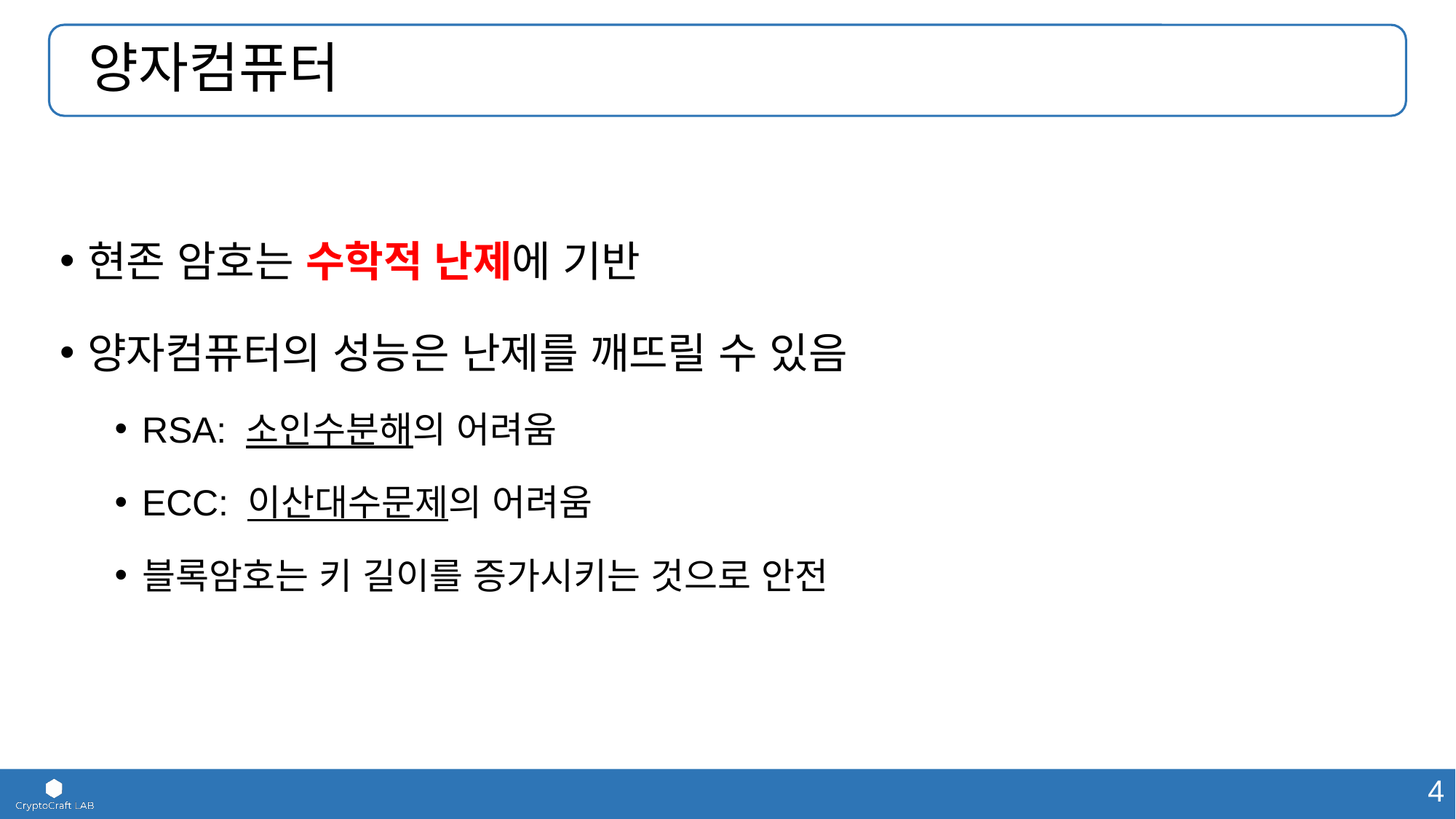

# 양자컴퓨터

현존 암호는 수학적 난제에 기반
양자컴퓨터의 성능은 난제를 깨뜨릴 수 있음
RSA: 소인수분해의 어려움
ECC: 이산대수문제의 어려움
블록암호는 키 길이를 증가시키는 것으로 안전